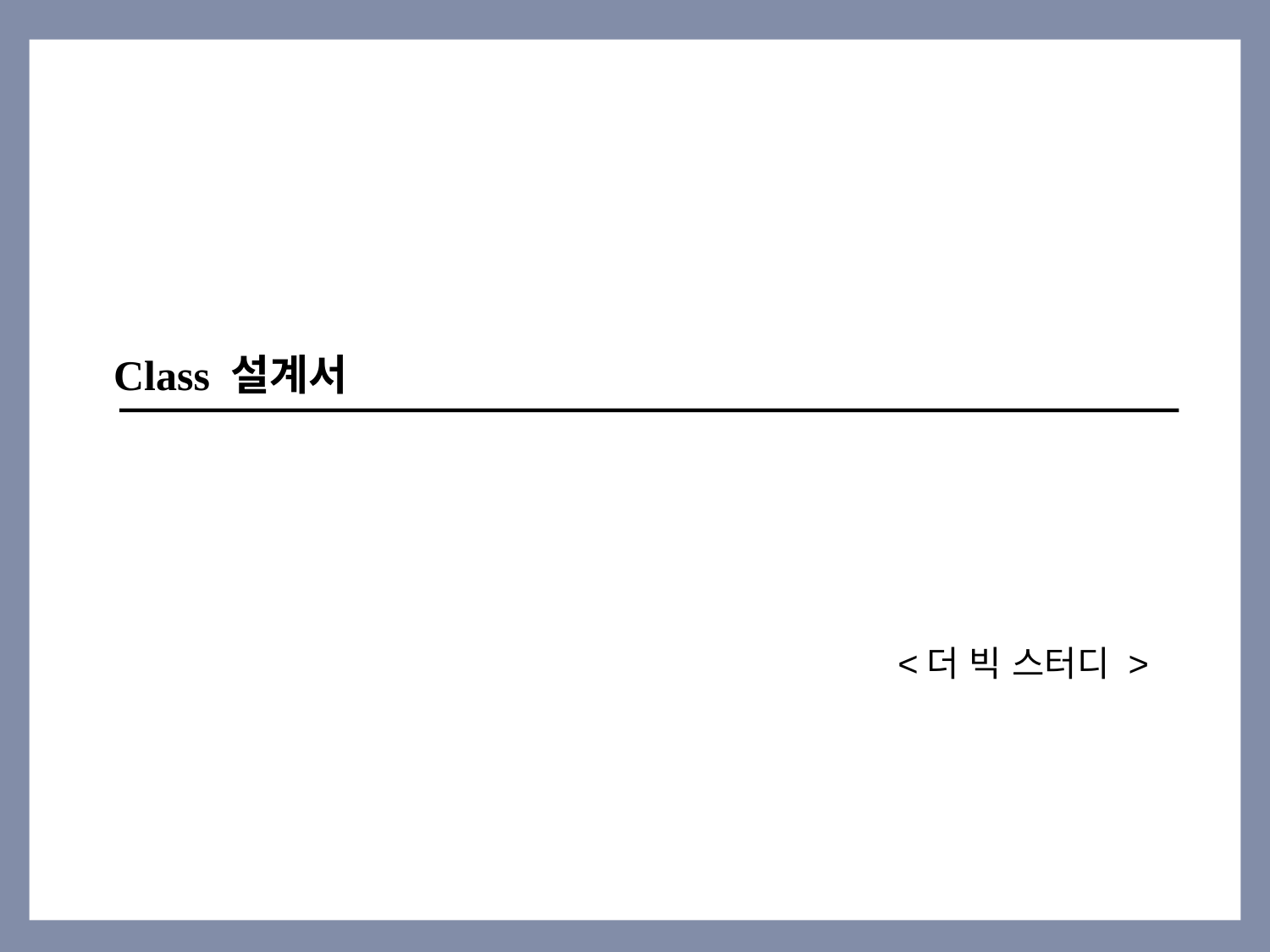

# Class 설계서
<더 빅 스터디 >